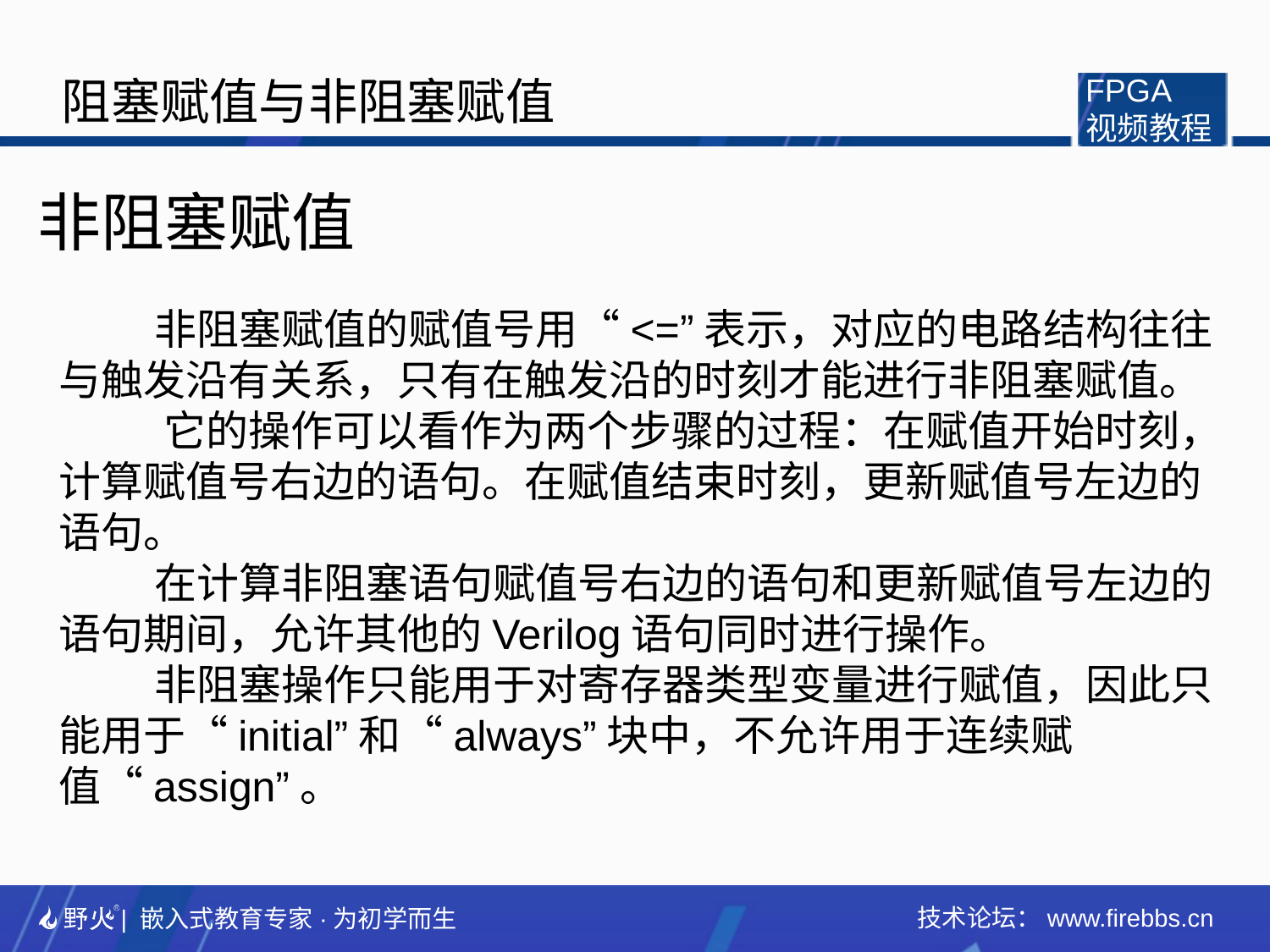

阻塞赋值与非阻塞赋值
FPGA
视频教程
非阻塞赋值
         非阻塞赋值的赋值号用“<=”表示，对应的电路结构往往与触发沿有关系，只有在触发沿的时刻才能进行非阻塞赋值。
          它的操作可以看作为两个步骤的过程：在赋值开始时刻，计算赋值号右边的语句。在赋值结束时刻，更新赋值号左边的语句。
         在计算非阻塞语句赋值号右边的语句和更新赋值号左边的语句期间，允许其他的Verilog语句同时进行操作。
         非阻塞操作只能用于对寄存器类型变量进行赋值，因此只能用于“initial”和“always”块中，不允许用于连续赋值“assign”。